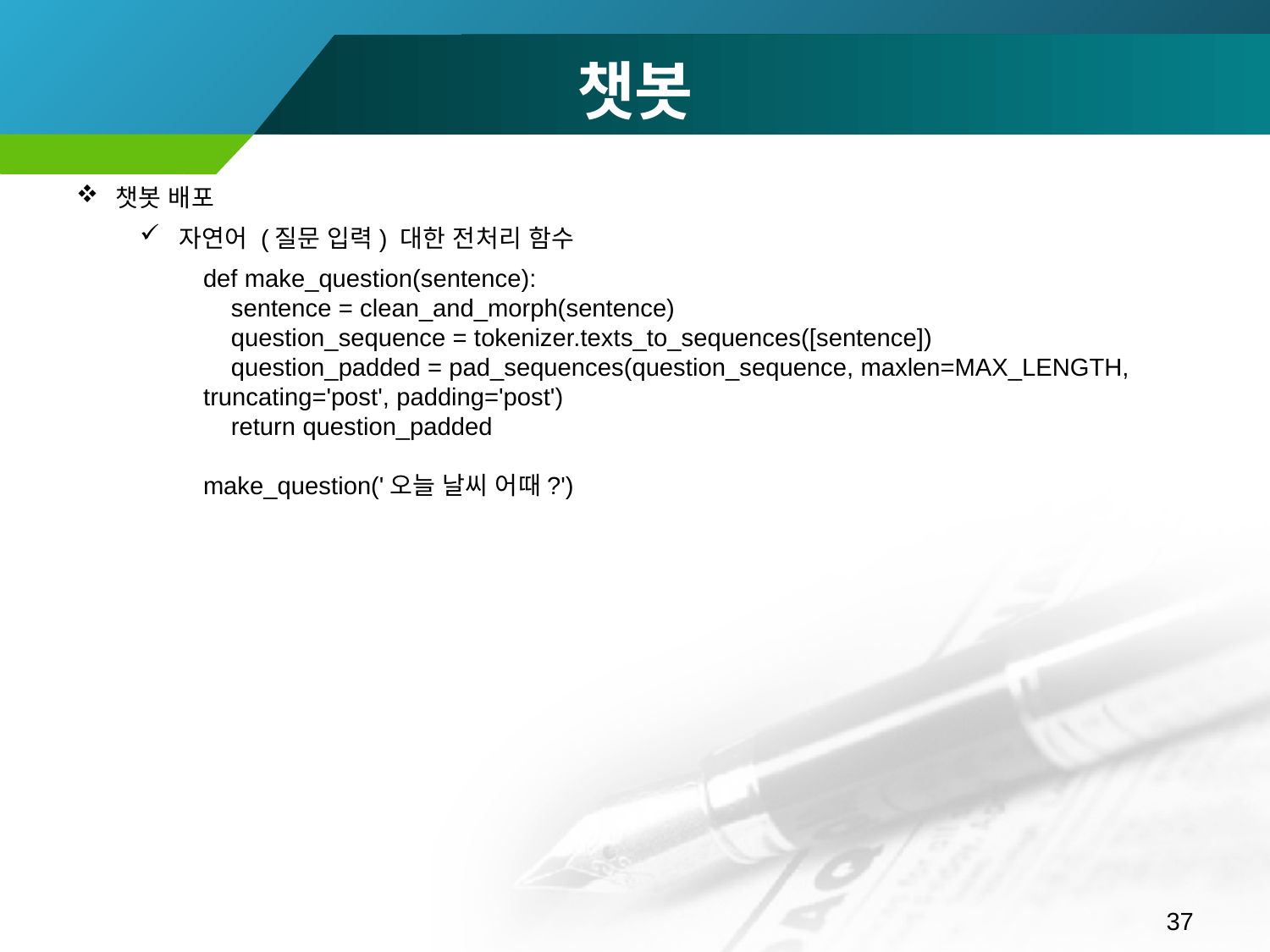

챗봇
챗봇 배포
자연어 (질문 입력) 대한 전처리 함수
def make_question(sentence):
    sentence = clean_and_morph(sentence)
    question_sequence = tokenizer.texts_to_sequences([sentence])
    question_padded = pad_sequences(question_sequence, maxlen=MAX_LENGTH, truncating='post', padding='post')
    return question_padded

make_question('오늘 날씨 어때?')
37